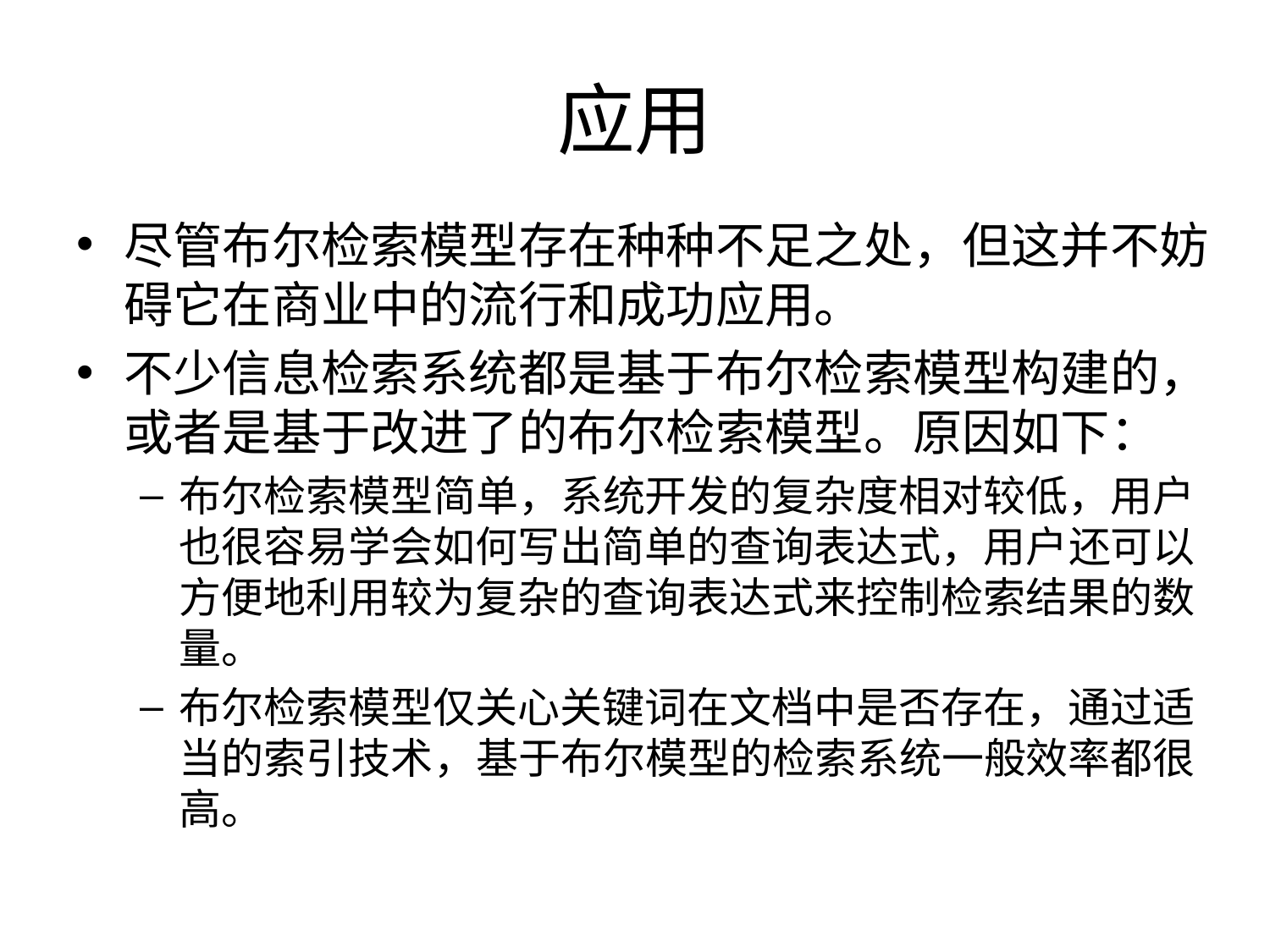

# 应用
尽管布尔检索模型存在种种不足之处，但这并不妨碍它在商业中的流行和成功应用。
不少信息检索系统都是基于布尔检索模型构建的，或者是基于改进了的布尔检索模型。原因如下：
布尔检索模型简单，系统开发的复杂度相对较低，用户也很容易学会如何写出简单的查询表达式，用户还可以方便地利用较为复杂的查询表达式来控制检索结果的数量。
布尔检索模型仅关心关键词在文档中是否存在，通过适当的索引技术，基于布尔模型的检索系统一般效率都很高。